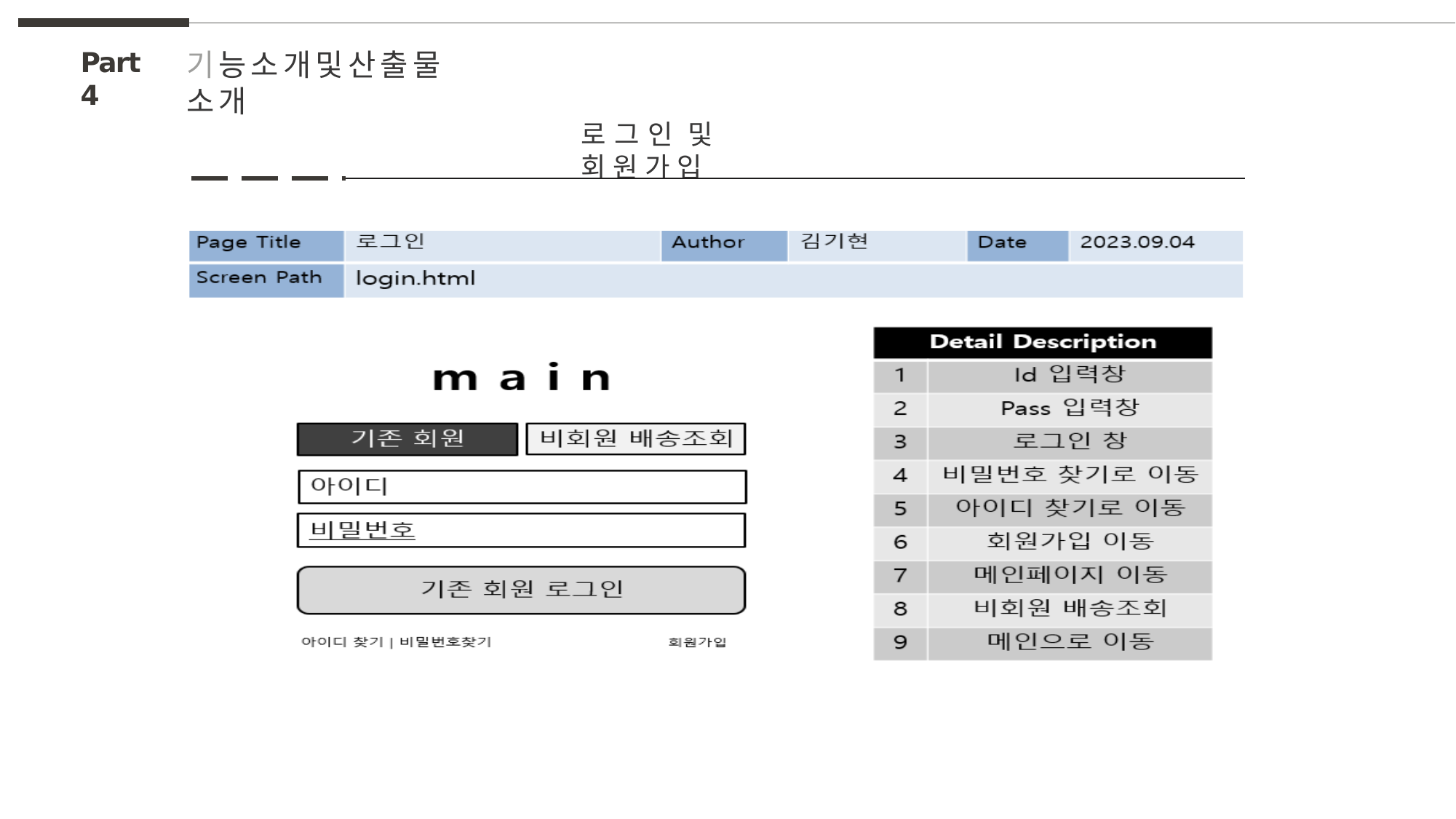

# 기능소개및산출물소개
Part 4
로그인 및 회원가입